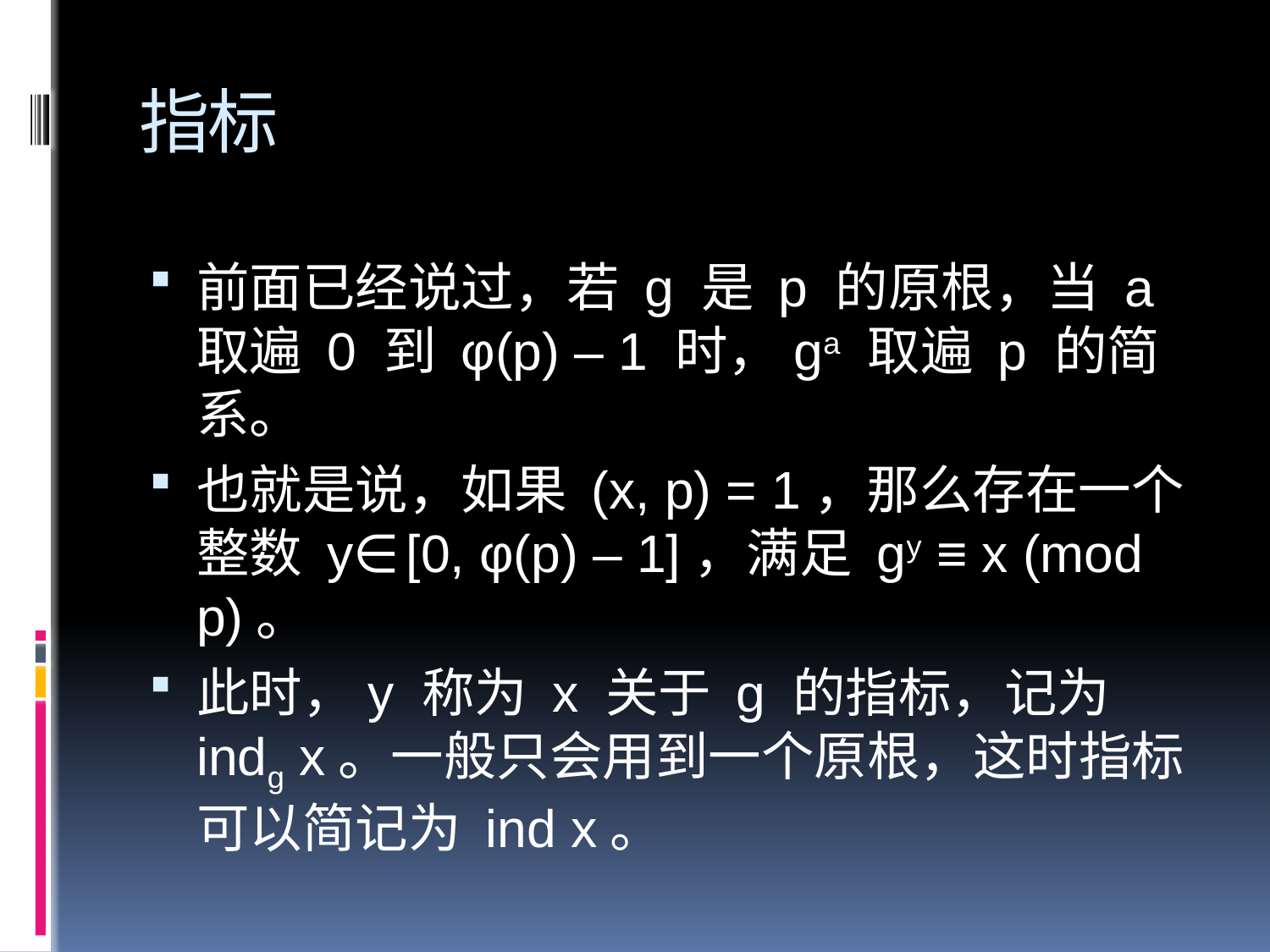

# 指标
前面已经说过，若 g 是 p 的原根，当 a 取遍 0 到 φ(p) – 1 时，ga 取遍 p 的简系。
也就是说，如果 (x, p) = 1，那么存在一个整数 y∈[0, φ(p) – 1]，满足 gy ≡ x (mod p)。
此时，y 称为 x 关于 g 的指标，记为 indg x。一般只会用到一个原根，这时指标可以简记为 ind x。